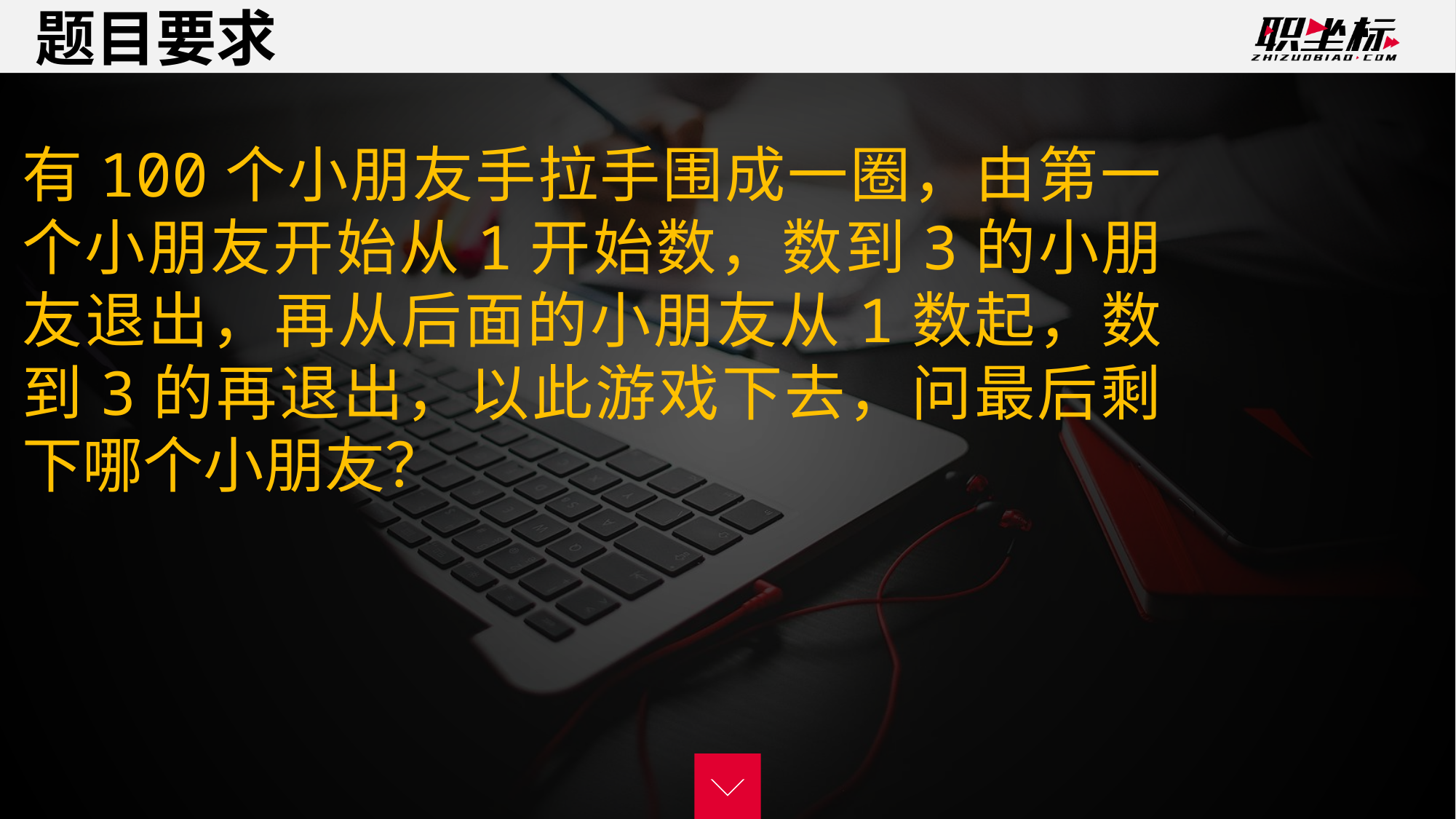

题目要求
有100个小朋友手拉手围成一圈，由第一个小朋友开始从1开始数，数到3的小朋友退出，再从后面的小朋友从1数起，数到3的再退出，以此游戏下去，问最后剩下哪个小朋友？